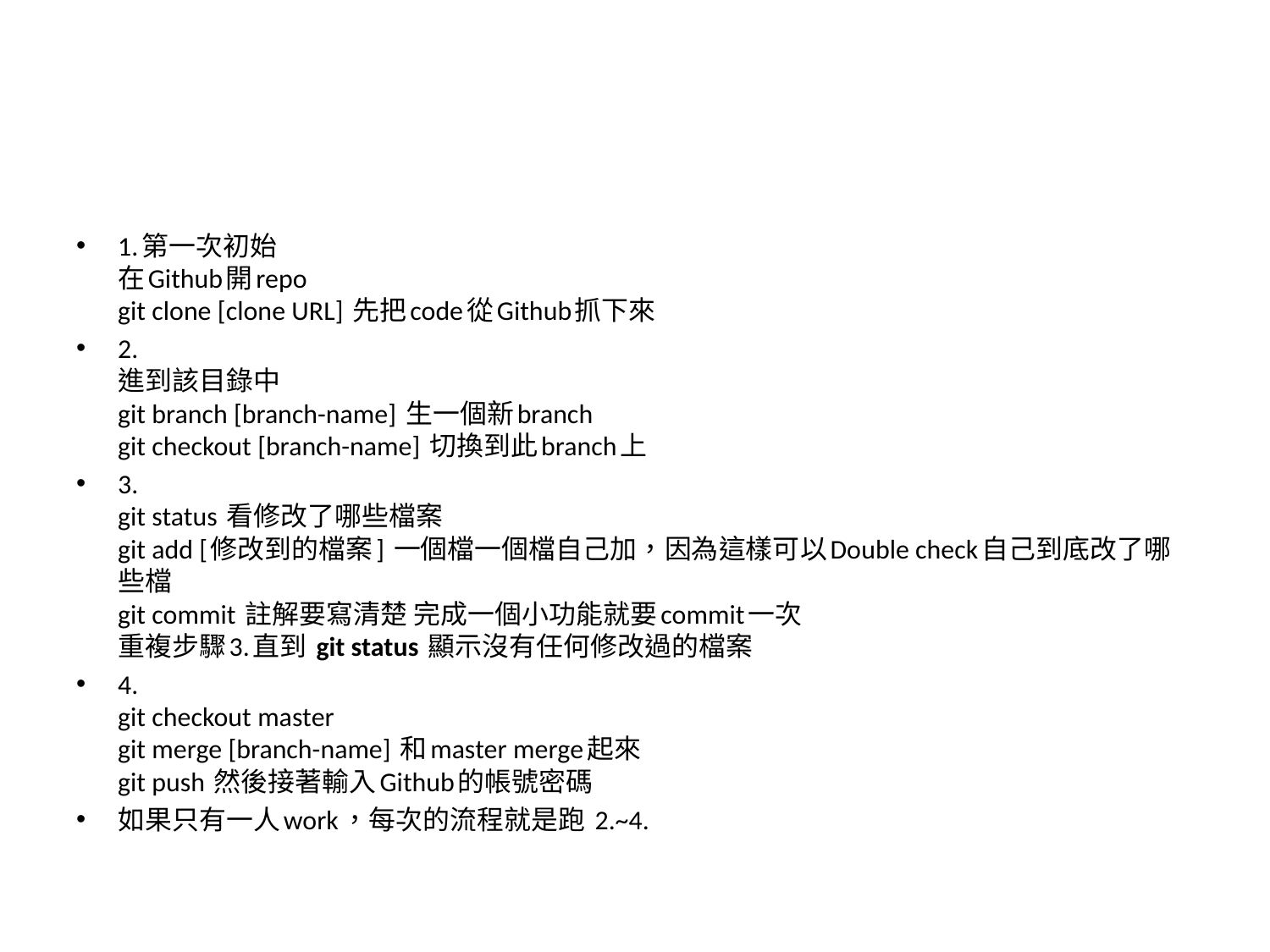

#
1.第一次初始
在Github開repo
git clone [clone URL] 先把code從Github抓下來
2.
進到該目錄中
git branch [branch-name] 生一個新branch
git checkout [branch-name] 切換到此branch上
3.
git status 看修改了哪些檔案
git add [修改到的檔案] 一個檔一個檔自己加，因為這樣可以Double check自己到底改了哪些檔
git commit 註解要寫清楚 完成一個小功能就要commit一次
重複步驟3.直到 git status 顯示沒有任何修改過的檔案
4.
git checkout master
git merge [branch-name] 和master merge起來
git push 然後接著輸入Github的帳號密碼
如果只有一人work，每次的流程就是跑 2.~4.